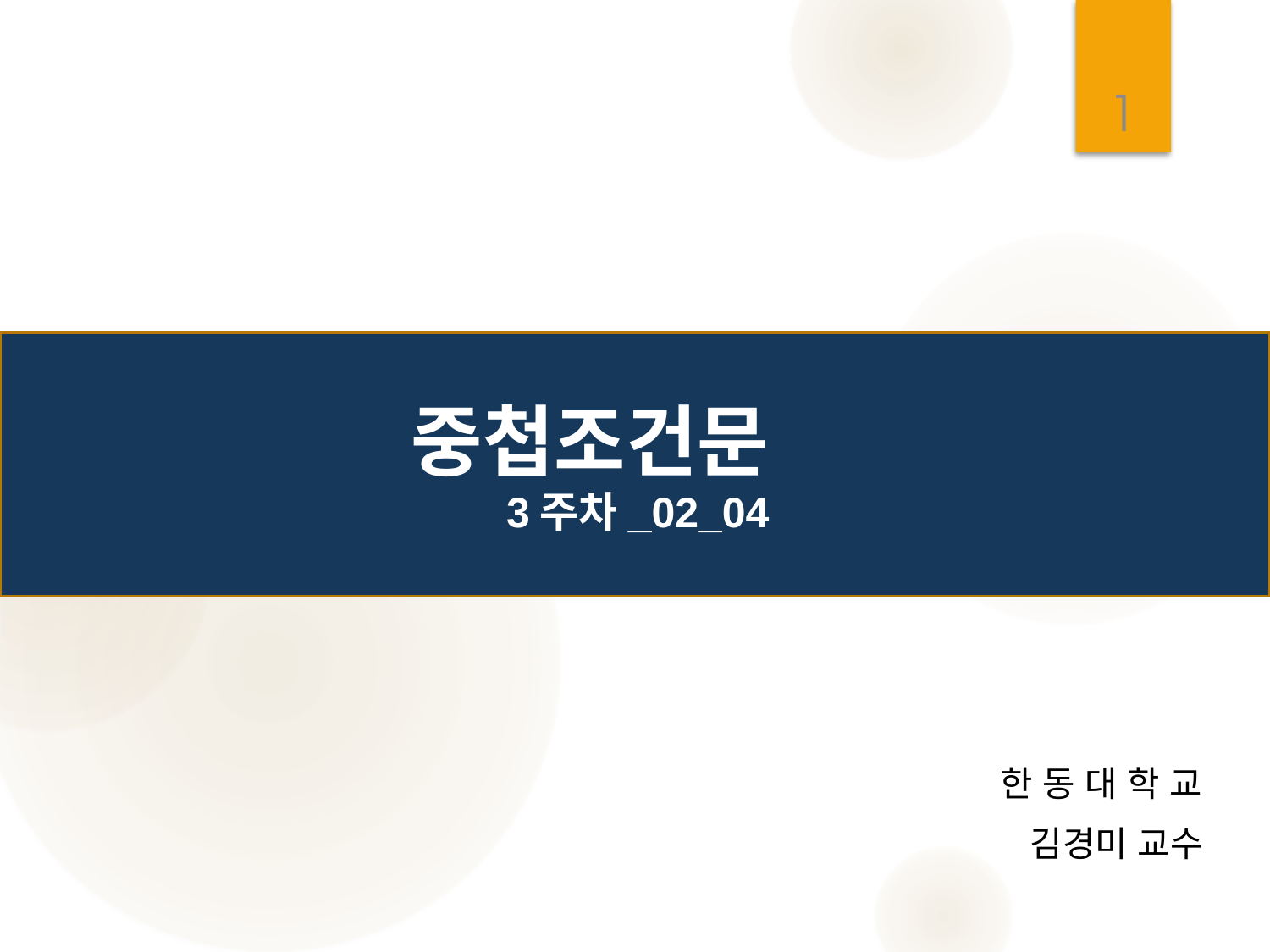

1

# 중첩조건문 3주차_02_04
한 동 대 학 교
 김경미 교수